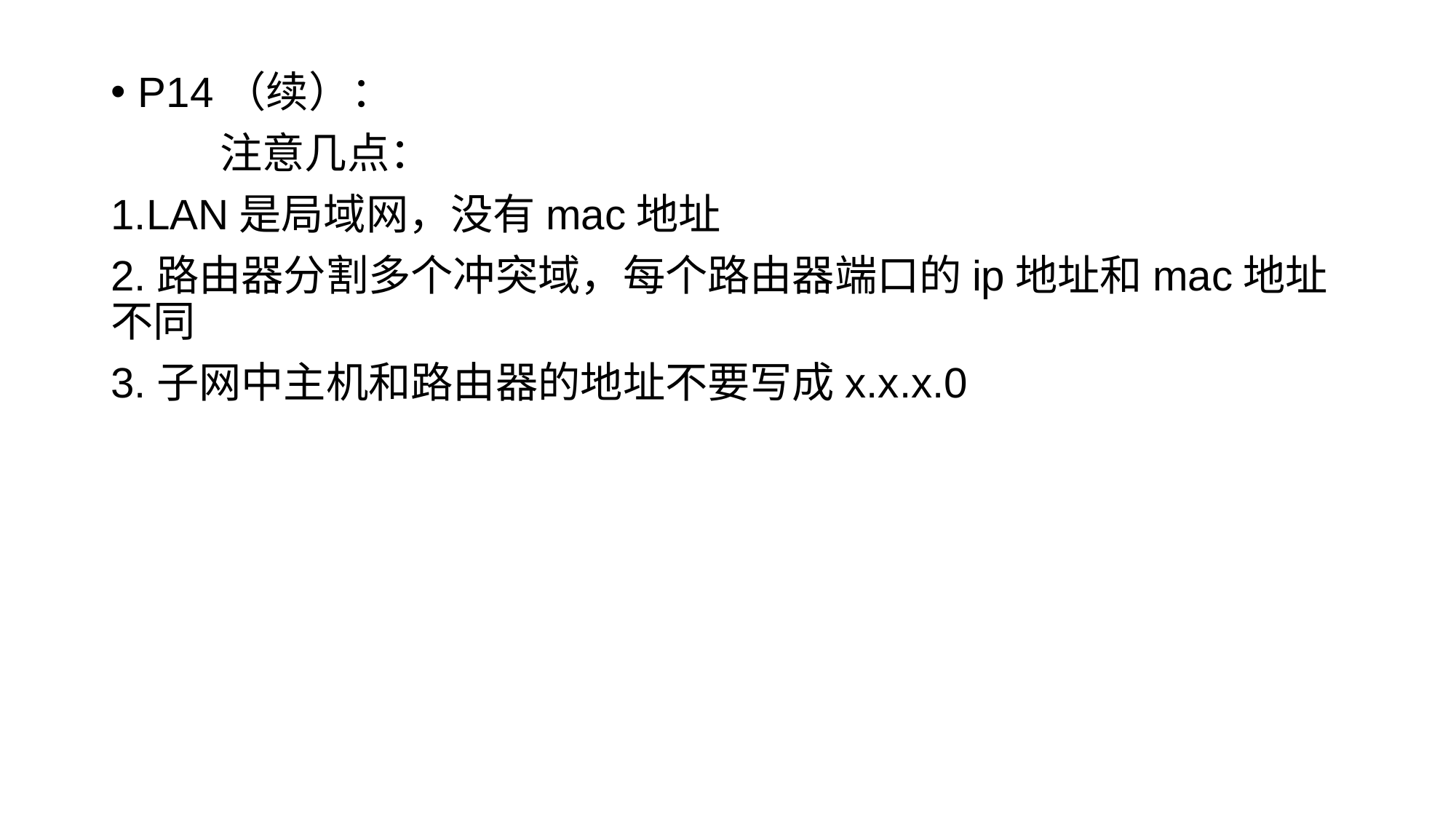

P14（续）：
	注意几点：
1.LAN是局域网，没有mac地址
2.路由器分割多个冲突域，每个路由器端口的ip地址和mac地址不同
3.子网中主机和路由器的地址不要写成x.x.x.0